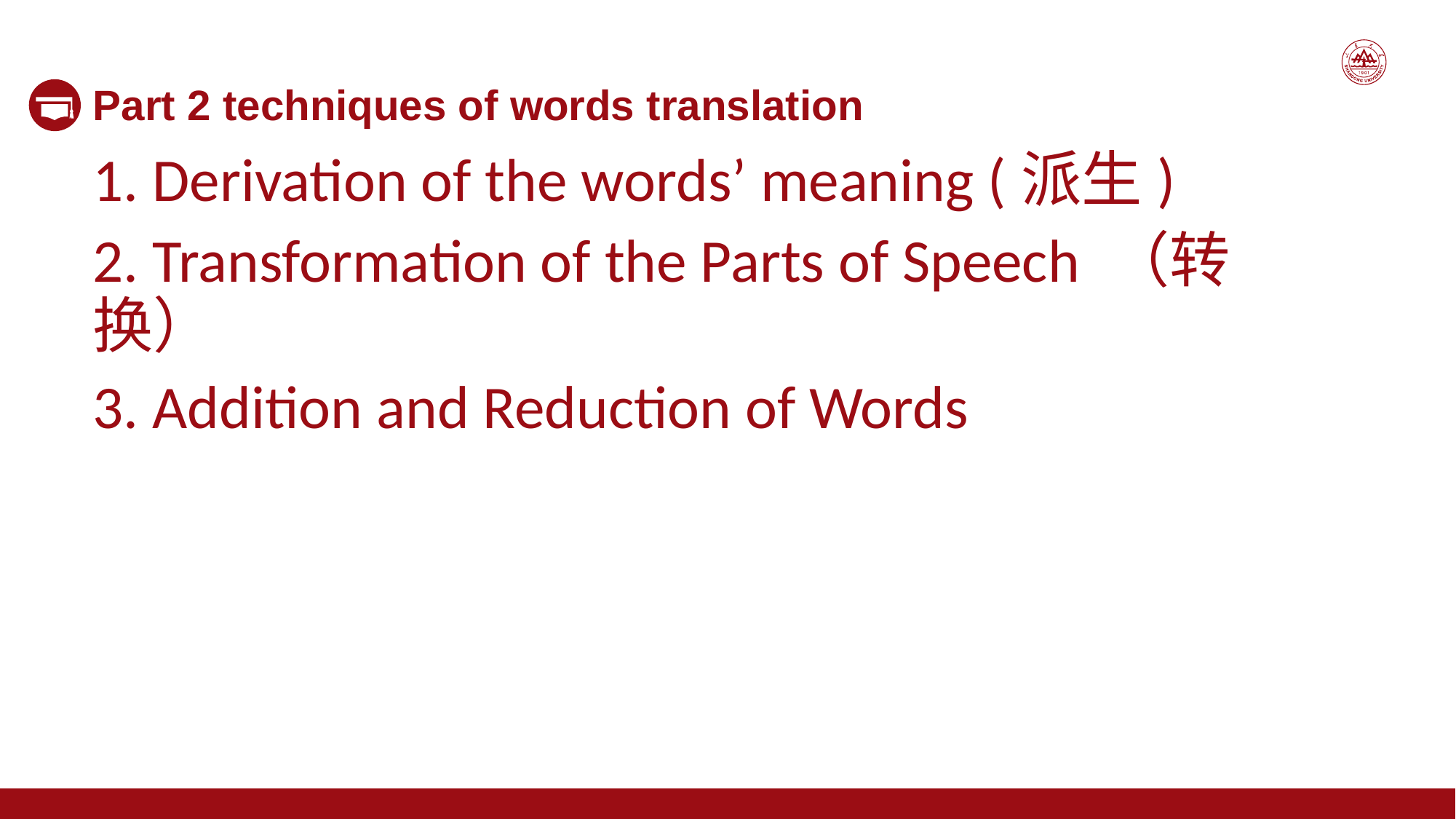

Part 2 techniques of words translation
1. Derivation of the words’ meaning (派生)
2. Transformation of the Parts of Speech （转换）
3. Addition and Reduction of Words